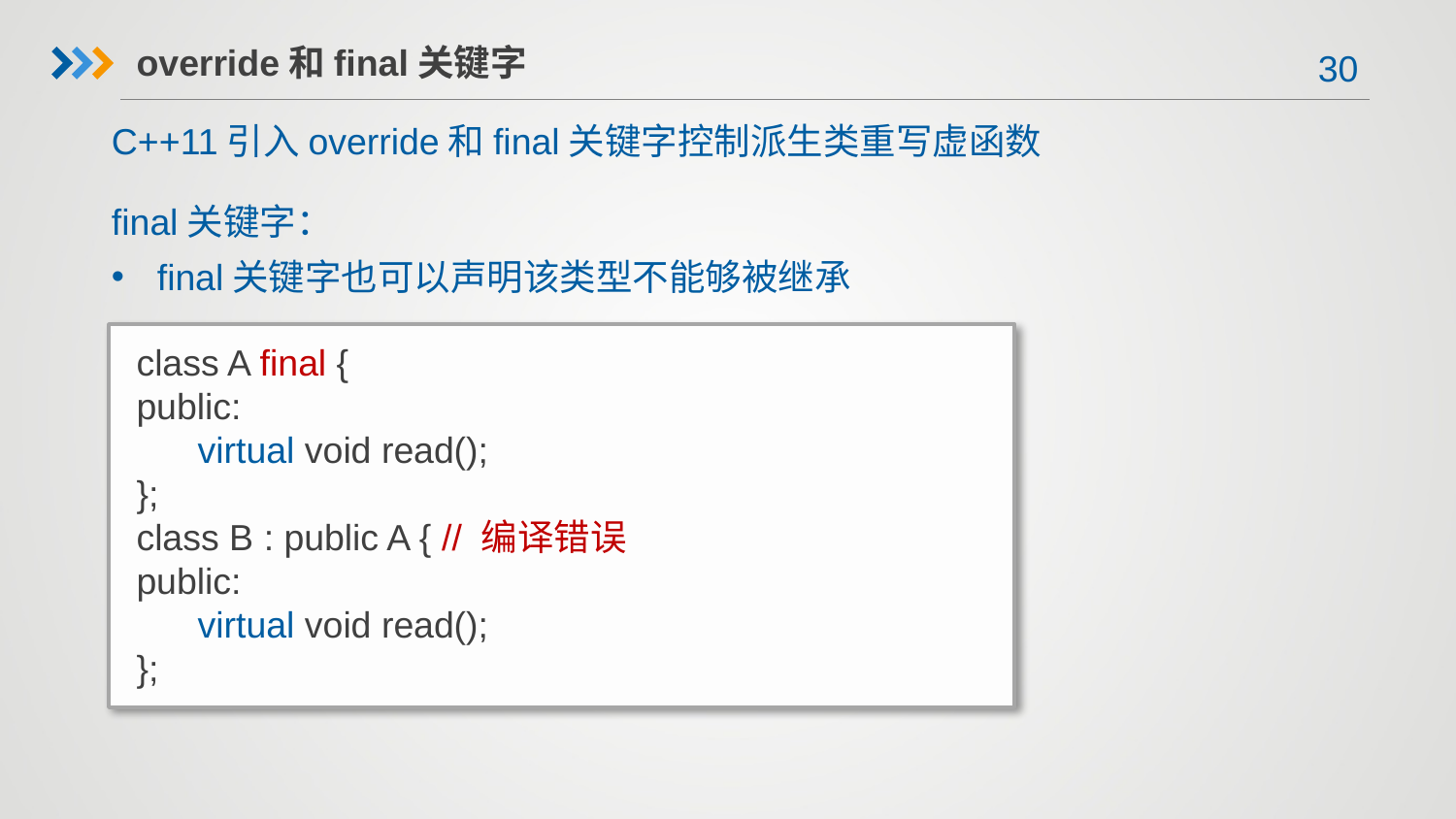

override和final关键字
C++11引入override和final关键字控制派生类重写虚函数
final关键字：
final关键字也可以声明该类型不能够被继承

class A final {
public:
      virtual void read();
};
class B : public A { // 编译错误
public:
      virtual void read();
};